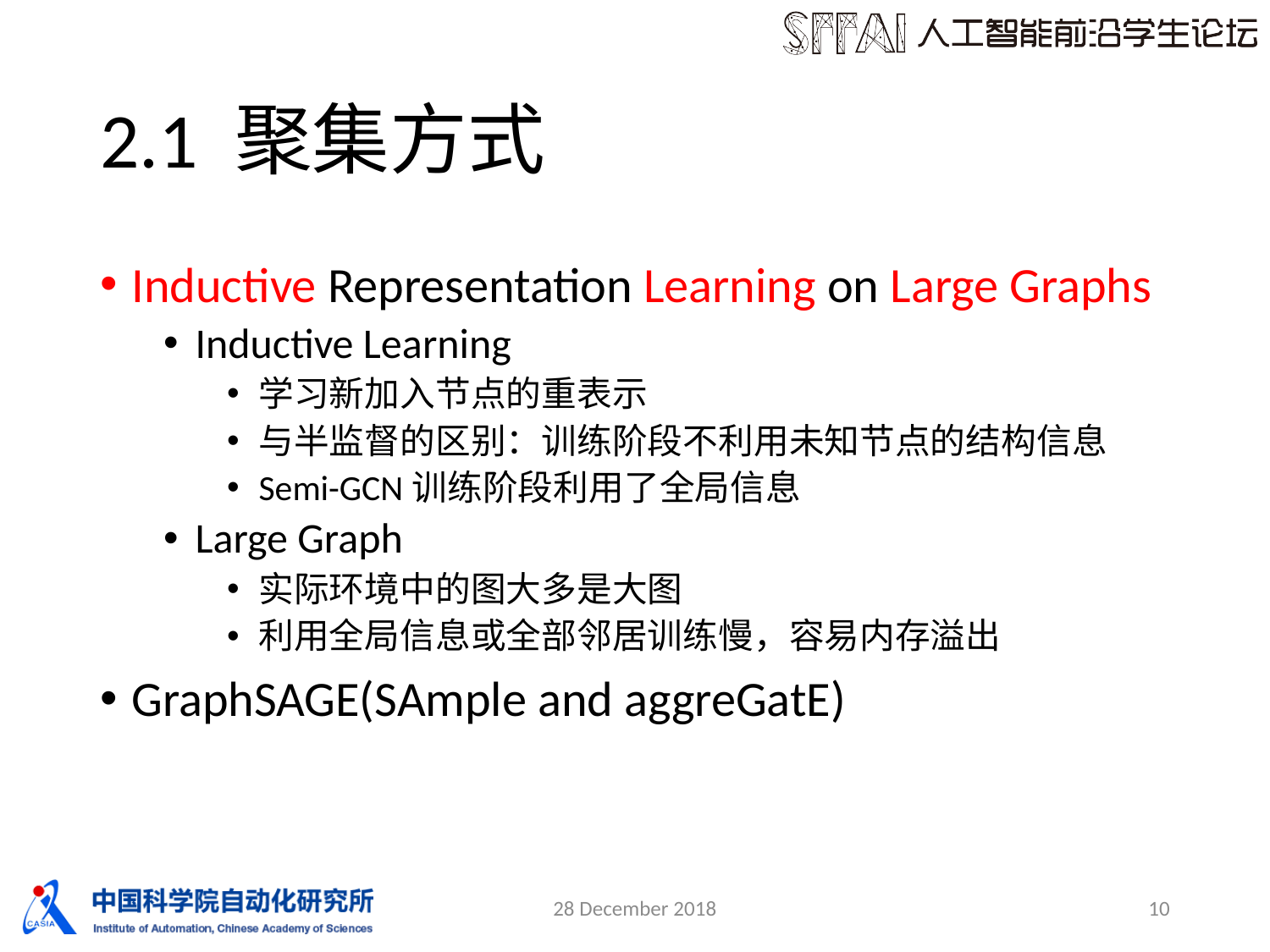

# 2.1 聚集方式
Inductive Representation Learning on Large Graphs
Inductive Learning
学习新加入节点的重表示
与半监督的区别：训练阶段不利用未知节点的结构信息
Semi-GCN训练阶段利用了全局信息
Large Graph
实际环境中的图大多是大图
利用全局信息或全部邻居训练慢，容易内存溢出
GraphSAGE(SAmple and aggreGatE)
28 December 2018
10